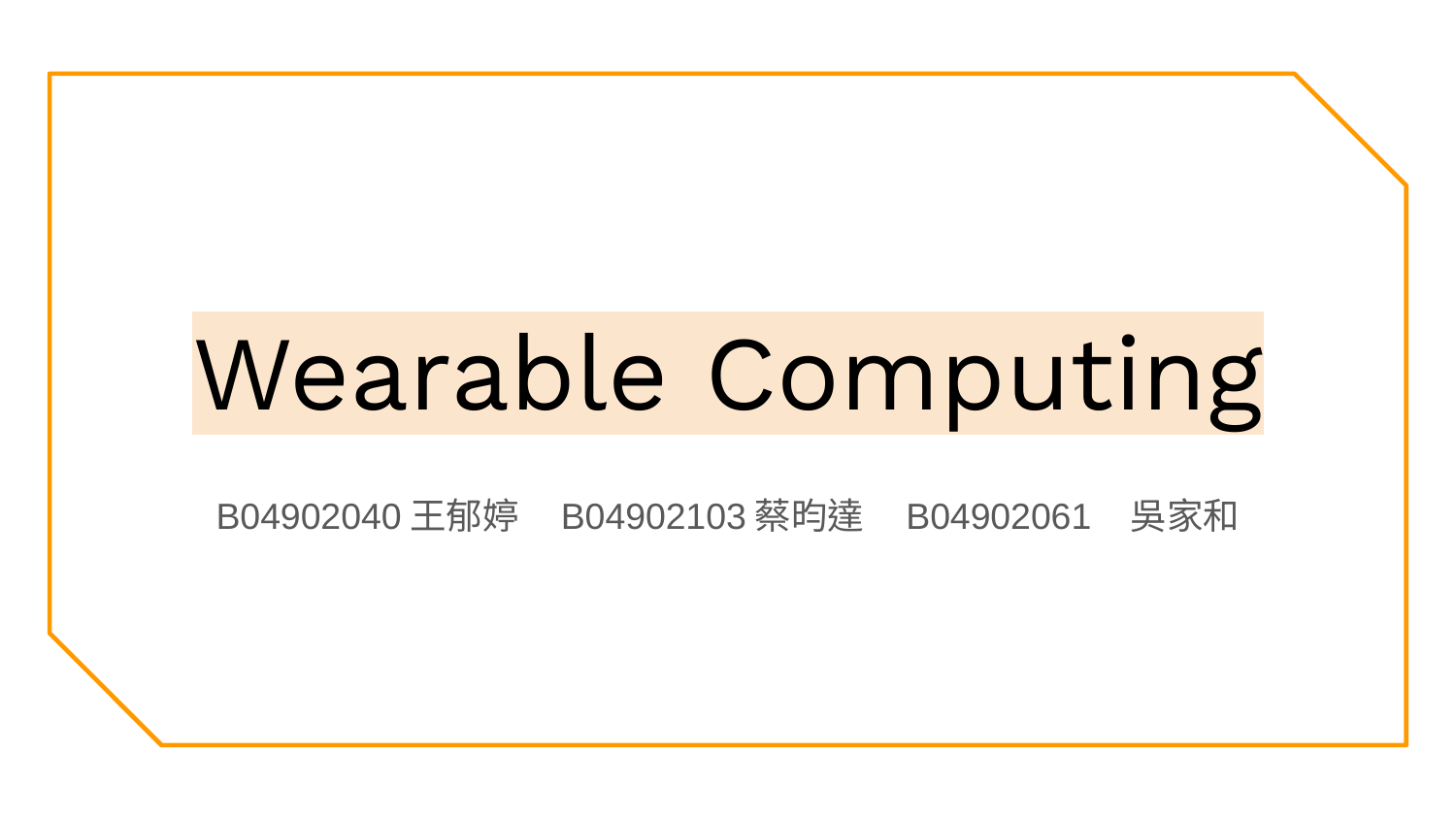

# Wearable Computing
B04902040王郁婷    B04902103蔡昀達    B04902061   吳家和